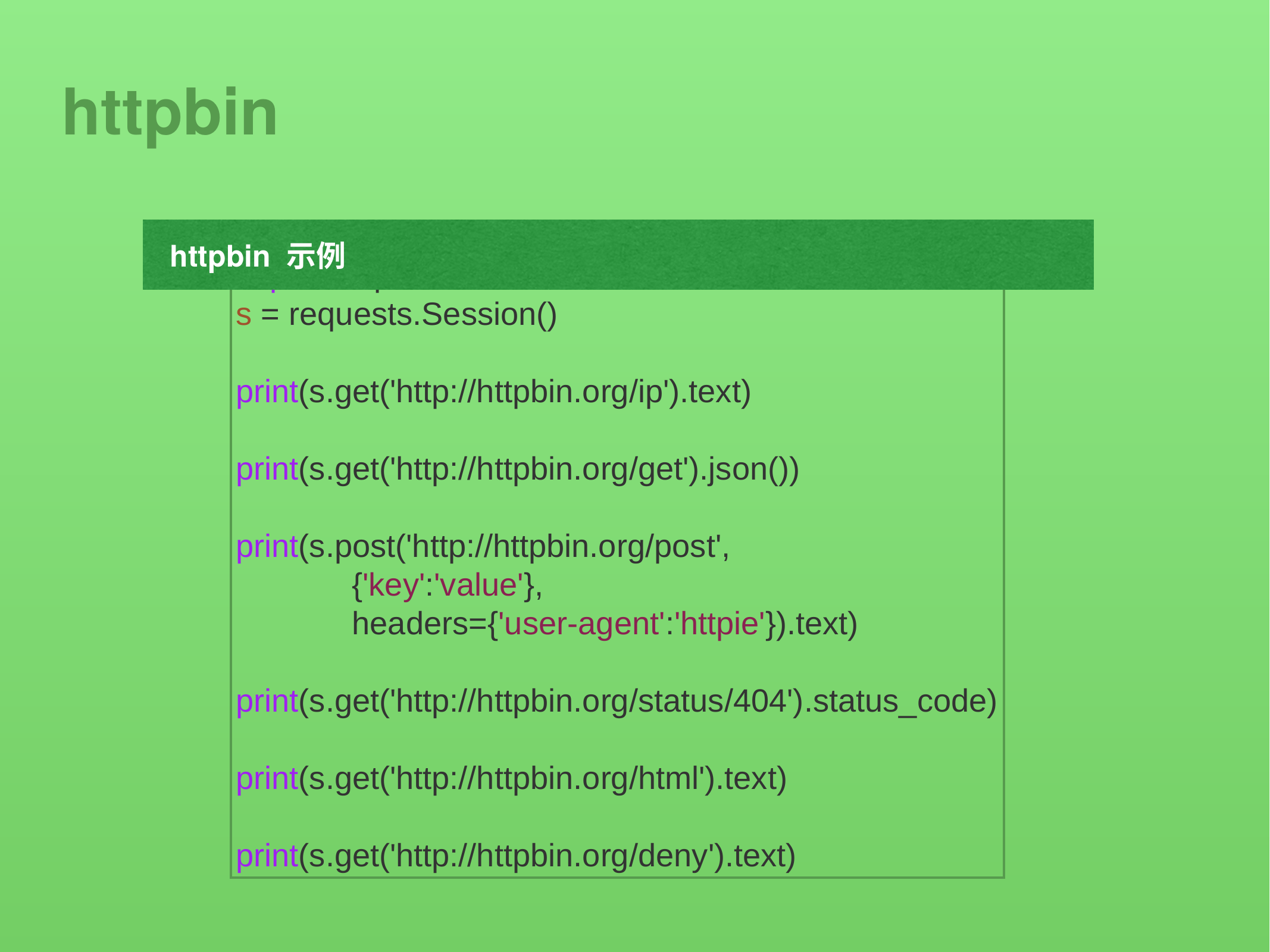

11
httpbin
httpbin 示例
import requests
s = requests.Session()

print(s.get('http://httpbin.org/ip').text)

print(s.get('http://httpbin.org/get').json())

print(s.post('http://httpbin.org/post',
             {'key':'value'},
             headers={'user-agent':'httpie'}).text)

print(s.get('http://httpbin.org/status/404').status_code)

print(s.get('http://httpbin.org/html').text)

print(s.get('http://httpbin.org/deny').text)